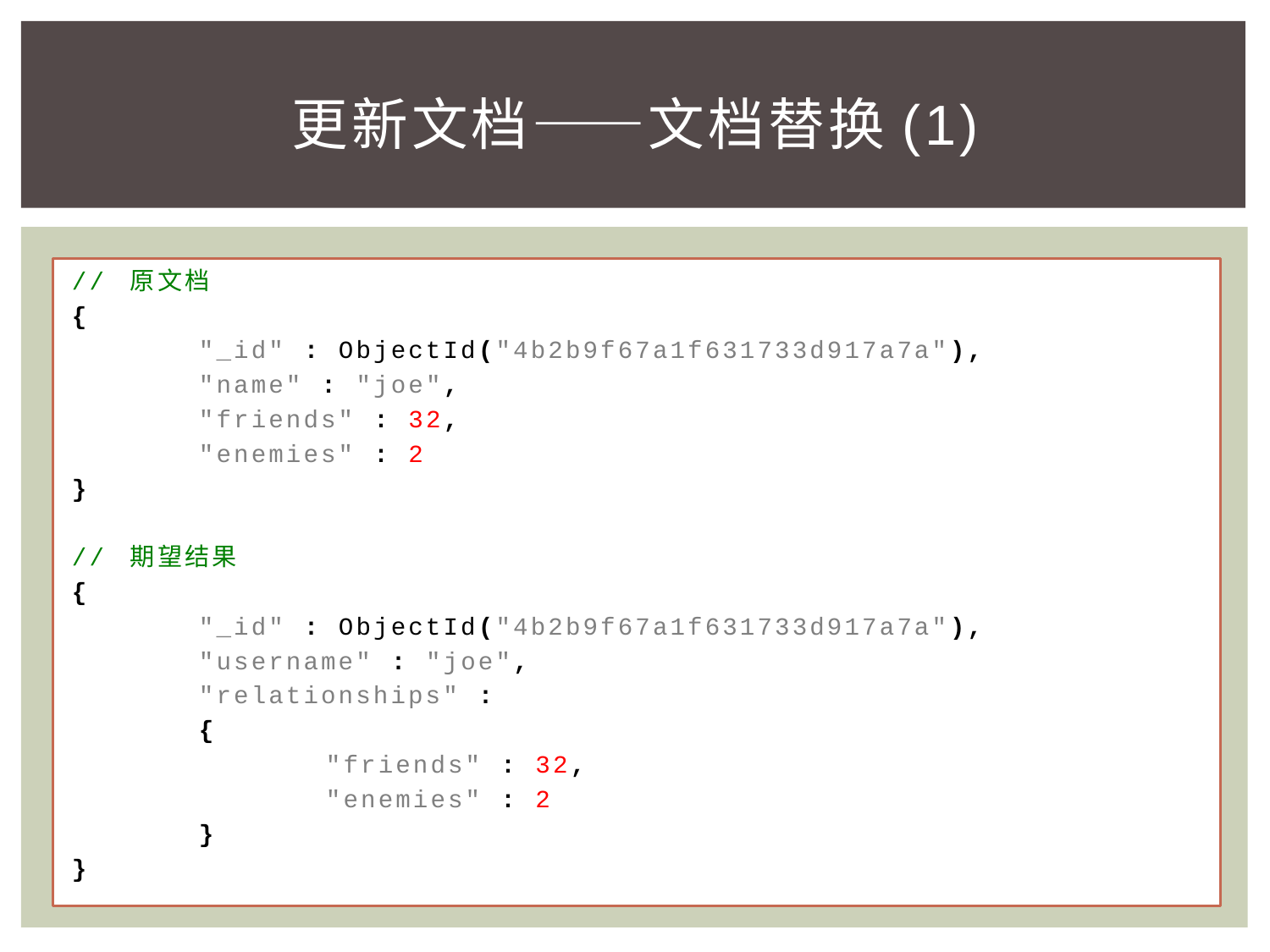

# 更新文档——文档替换(1)
// 原文档
{
	"_id" : ObjectId("4b2b9f67a1f631733d917a7a"),
	"name" : "joe",
	"friends" : 32,
	"enemies" : 2
}

// 期望结果
{
	"_id" : ObjectId("4b2b9f67a1f631733d917a7a"),
	"username" : "joe",
	"relationships" :
	{
		"friends" : 32,
		"enemies" : 2
	}
}